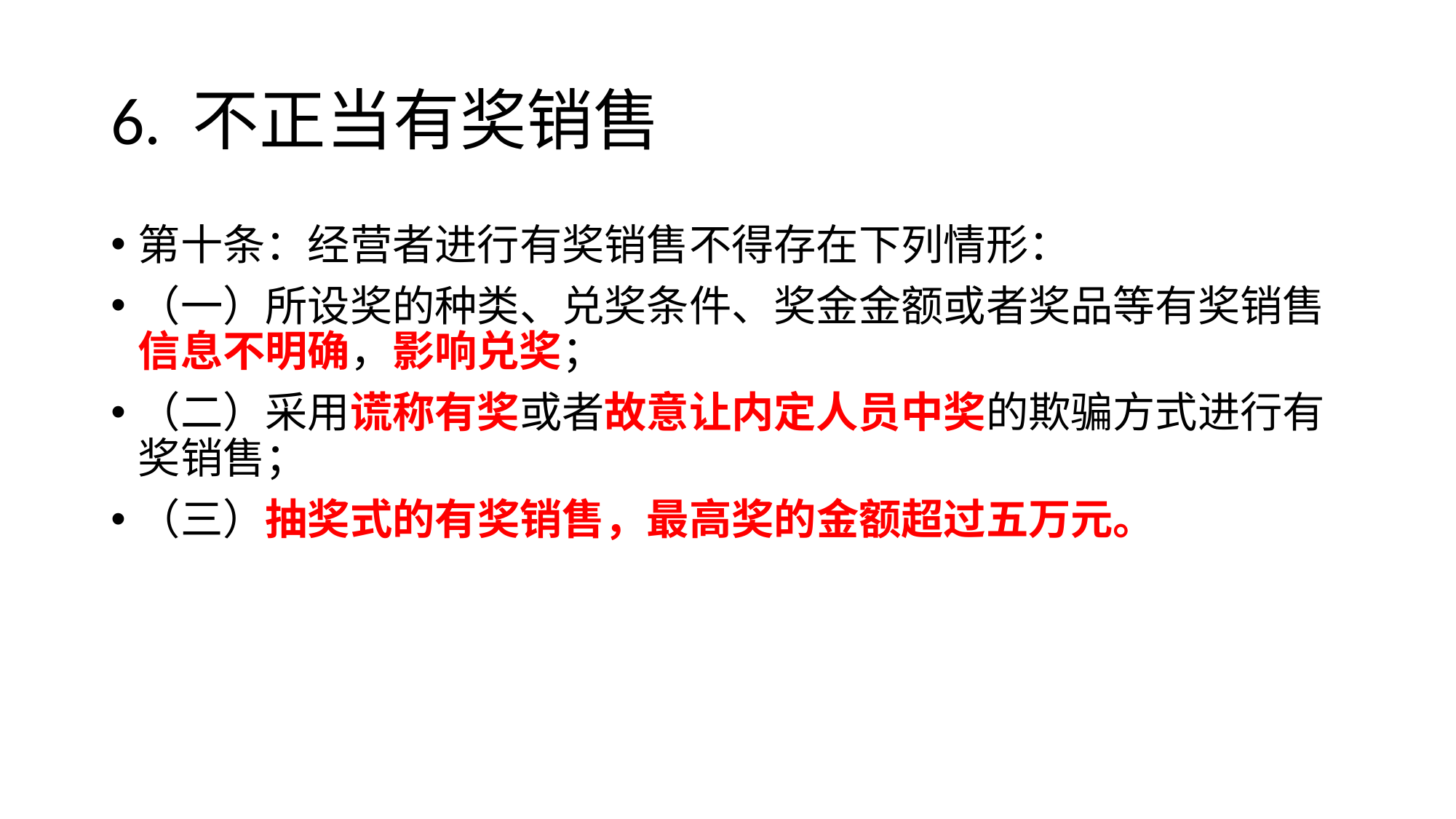

# 6. 不正当有奖销售
第十条：经营者进行有奖销售不得存在下列情形：
（一）所设奖的种类、兑奖条件、奖金金额或者奖品等有奖销售信息不明确，影响兑奖；
（二）采用谎称有奖或者故意让内定人员中奖的欺骗方式进行有奖销售；
（三）抽奖式的有奖销售，最高奖的金额超过五万元。